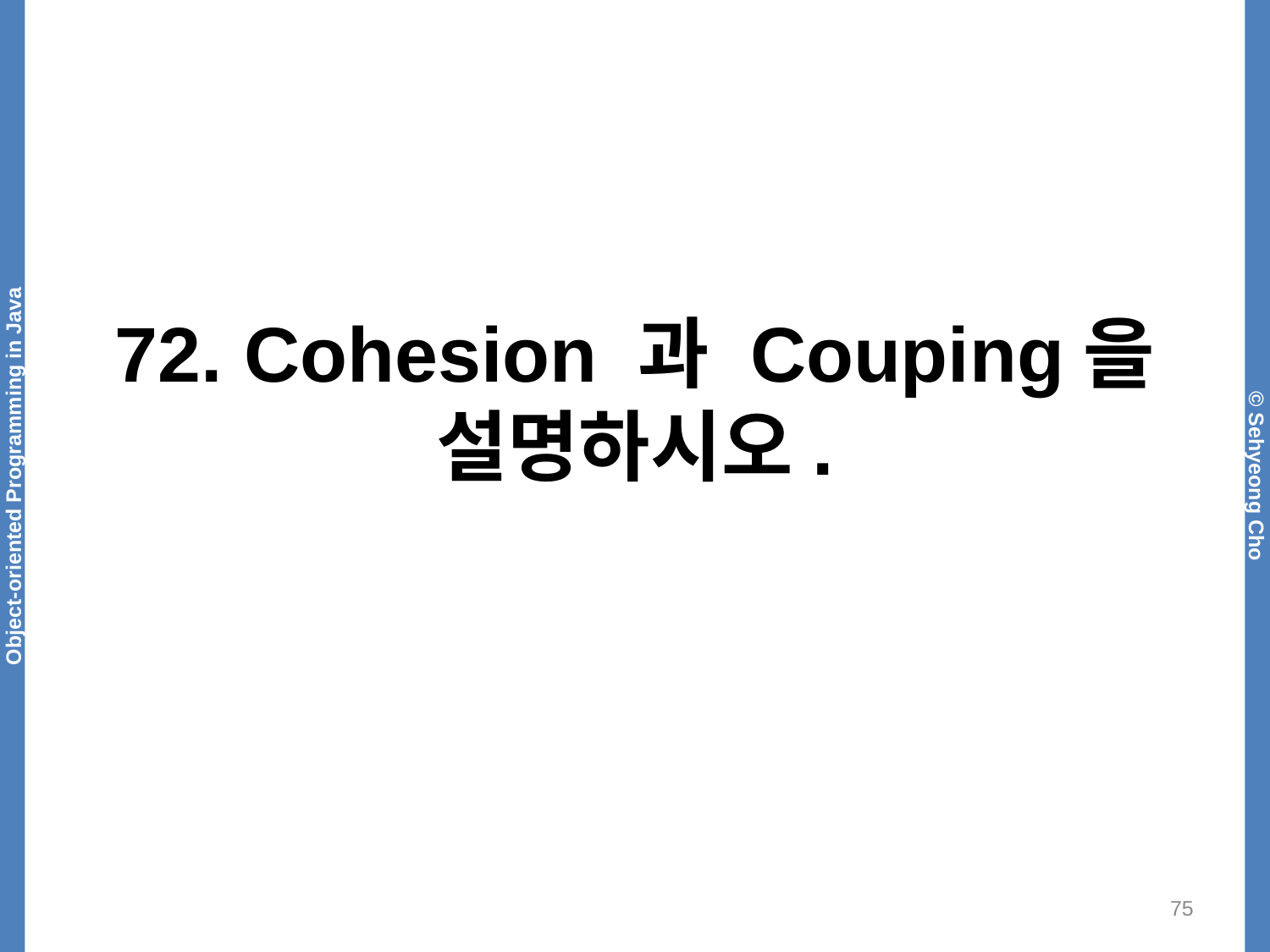

# 72. Cohesion 과 Couping을 설명하시오.

75